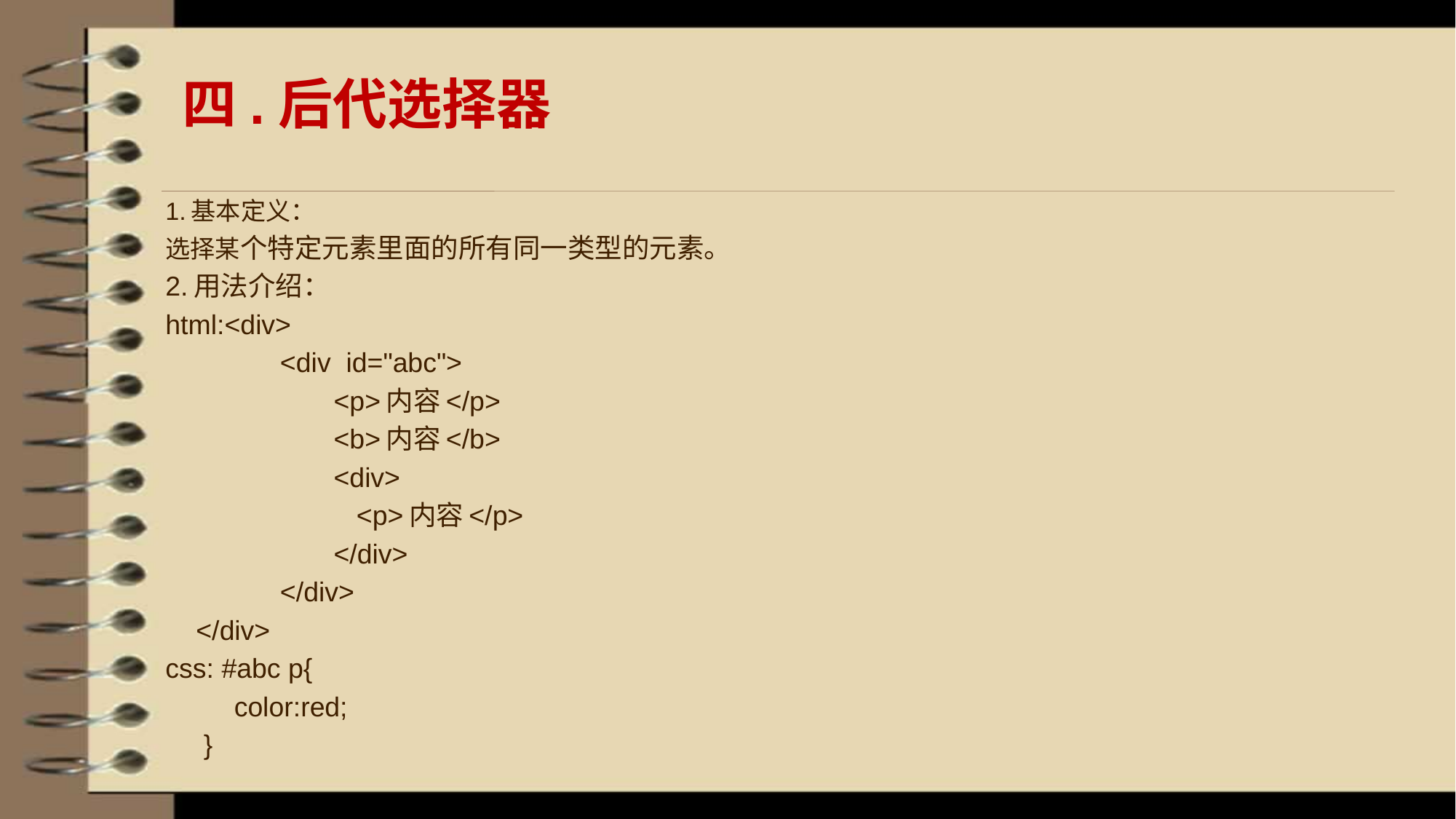

# 四.后代选择器
1.基本定义：
选择某个特定元素里面的所有同一类型的元素。
2.用法介绍：
html:<div>
               <div  id="abc">
                      <p>内容</p>
                      <b>内容</b>
                      <div>
                         <p>内容</p>
                      </div>
               </div>
    </div>
css: #abc p{
         color:red;
     }